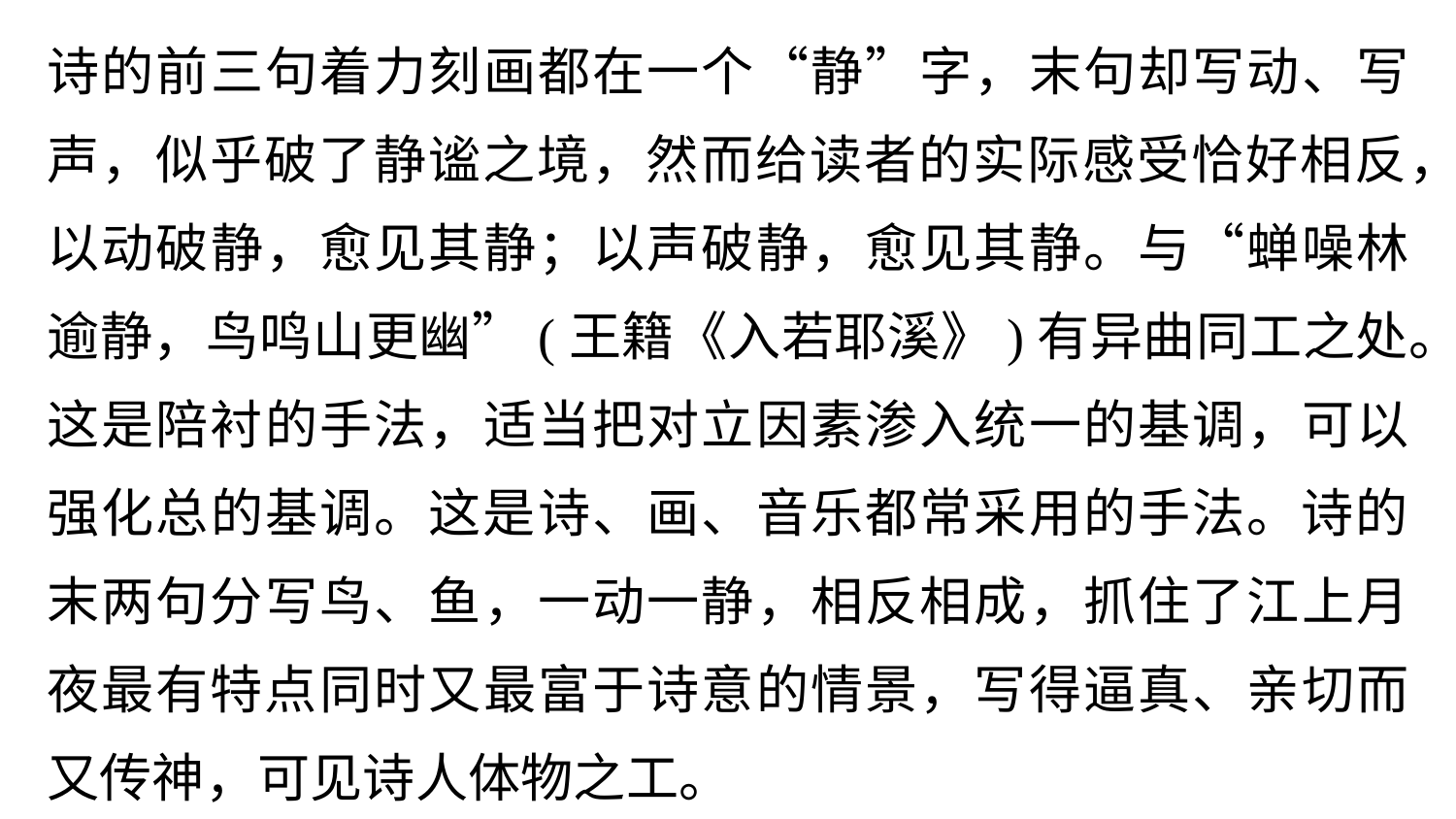

诗的前三句着力刻画都在一个“静”字，末句却写动、写声，似乎破了静谧之境，然而给读者的实际感受恰好相反，以动破静，愈见其静；以声破静，愈见其静。与“蝉噪林逾静，鸟鸣山更幽”(王籍《入若耶溪》)有异曲同工之处。这是陪衬的手法，适当把对立因素渗入统一的基调，可以强化总的基调。这是诗、画、音乐都常采用的手法。诗的末两句分写鸟、鱼，一动一静，相反相成，抓住了江上月夜最有特点同时又最富于诗意的情景，写得逼真、亲切而又传神，可见诗人体物之工。